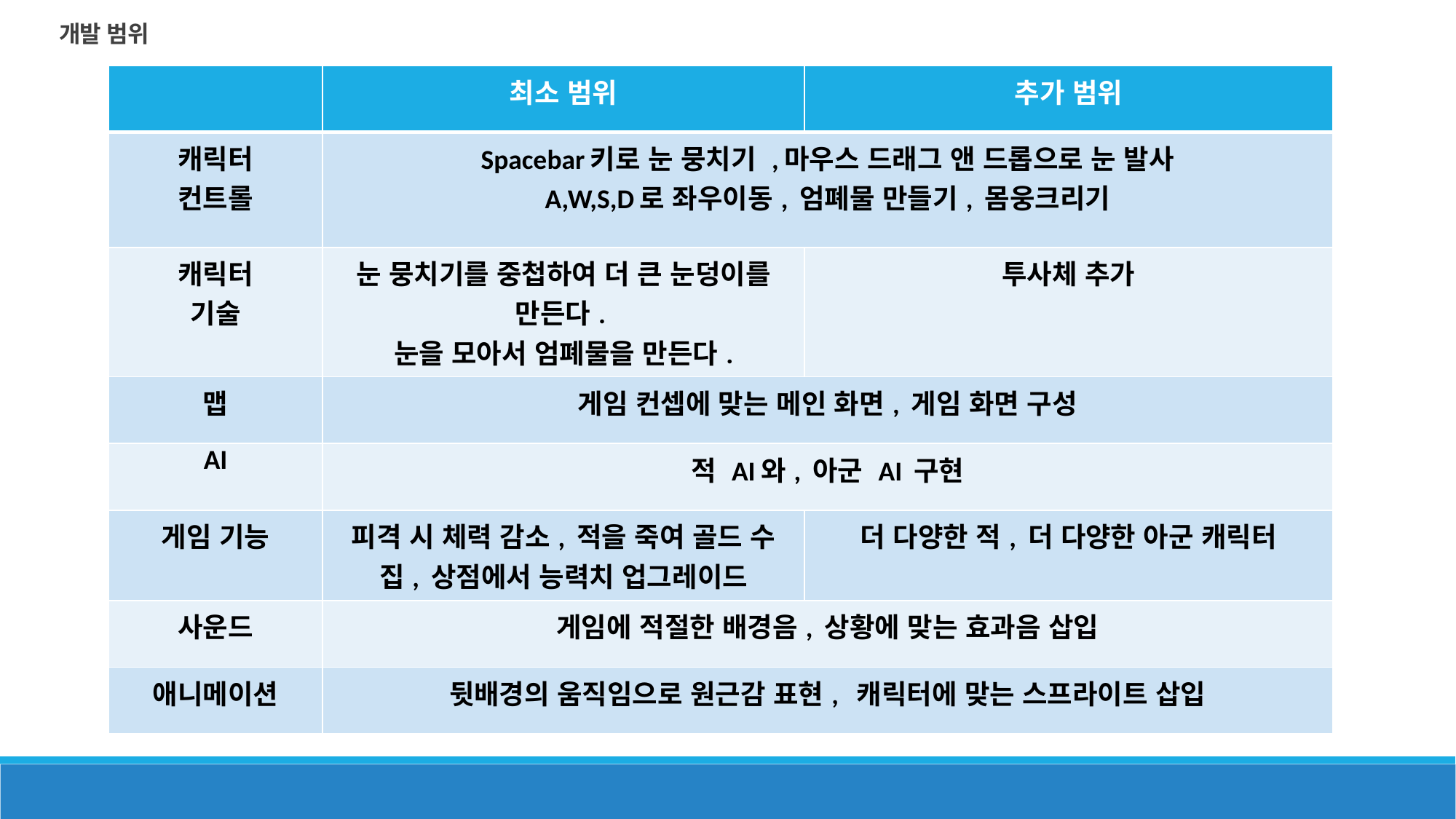

# 개발 범위
|  | 최소 범위 | 추가 범위 |
| --- | --- | --- |
| 캐릭터 컨트롤 | Spacebar키로 눈 뭉치기 ,마우스 드래그 앤 드롭으로 눈 발사 A,W,S,D로 좌우이동, 엄폐물 만들기, 몸웅크리기 |  |
| 캐릭터 기술 | 눈 뭉치기를 중첩하여 더 큰 눈덩이를 만든다. 눈을 모아서 엄폐물을 만든다. | 투사체 추가 |
| 맵 | 게임 컨셉에 맞는 메인 화면, 게임 화면 구성 |  |
| AI | 적 AI와, 아군 AI 구현 |  |
| 게임 기능 | 피격 시 체력 감소, 적을 죽여 골드 수집, 상점에서 능력치 업그레이드 | 더 다양한 적, 더 다양한 아군 캐릭터 |
| 사운드 | 게임에 적절한 배경음, 상황에 맞는 효과음 삽입 |  |
| 애니메이션 | 뒷배경의 움직임으로 원근감 표현, 캐릭터에 맞는 스프라이트 삽입 |  |